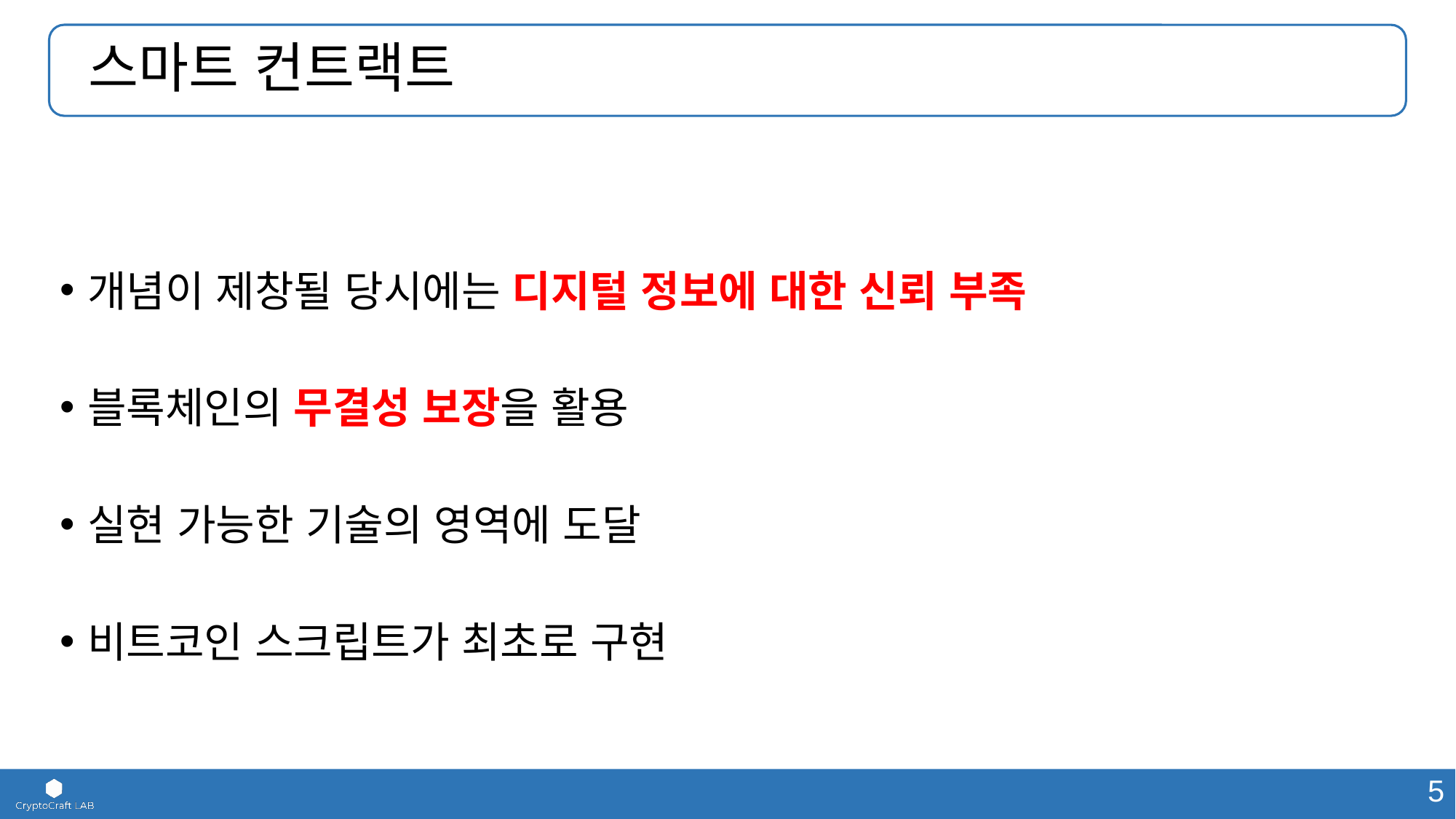

# 스마트 컨트랙트
개념이 제창될 당시에는 디지털 정보에 대한 신뢰 부족
블록체인의 무결성 보장을 활용
실현 가능한 기술의 영역에 도달
비트코인 스크립트가 최초로 구현